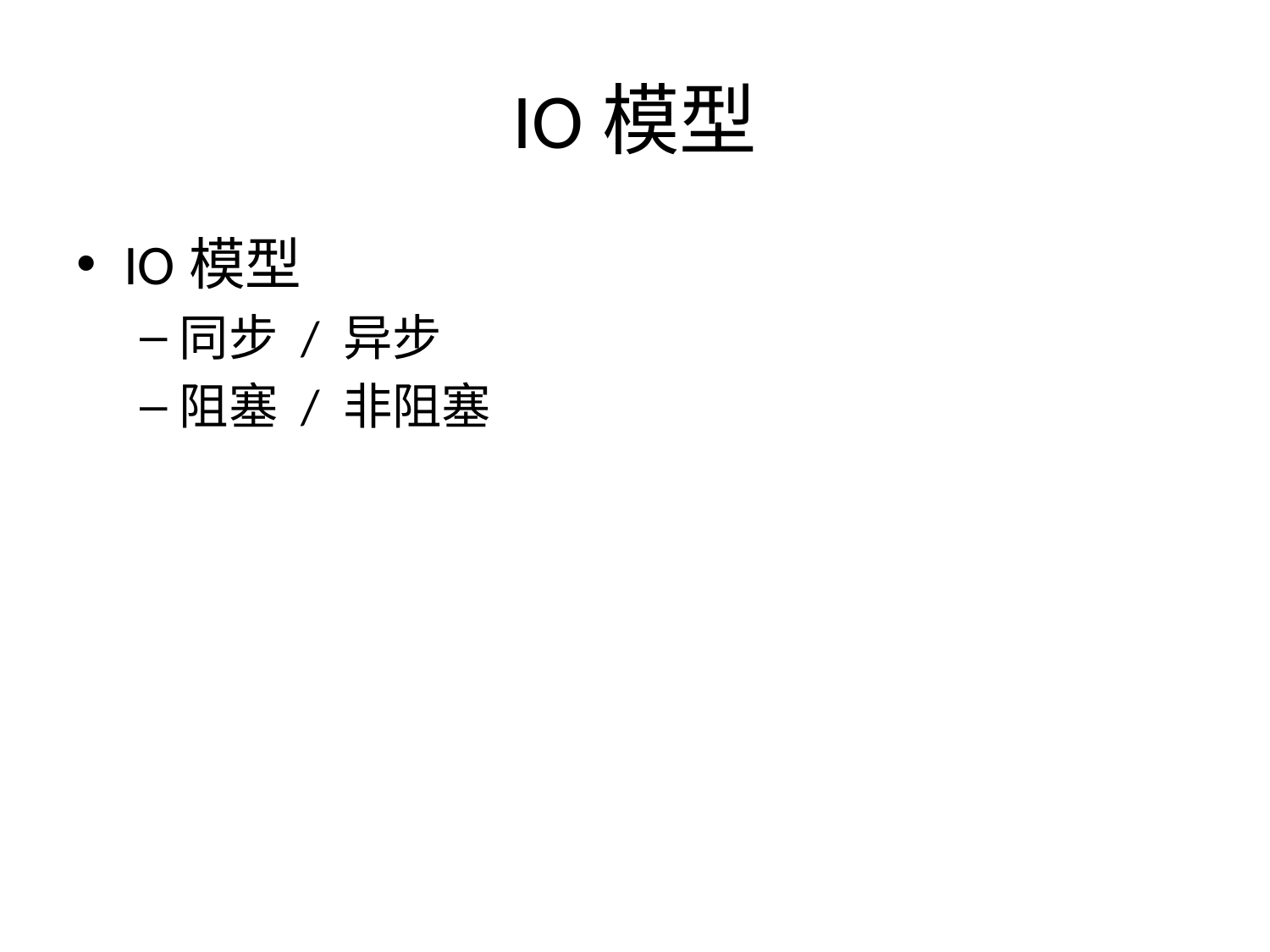

# IO模型
IO模型
同步 / 异步
阻塞 / 非阻塞